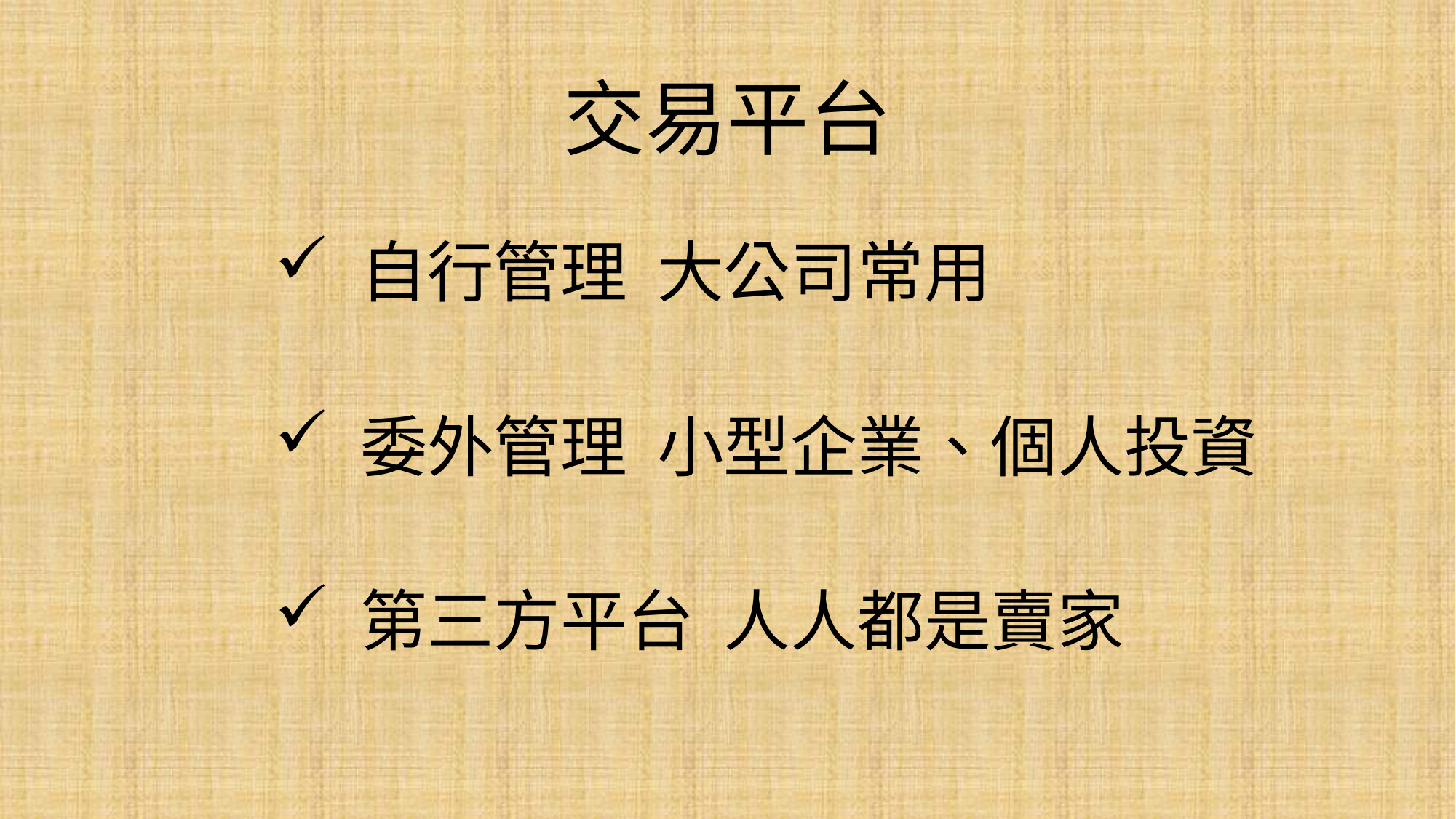

# 交易平台
 自行管理  大公司常用

 委外管理  小型企業、個人投資

 第三方平台  人人都是賣家